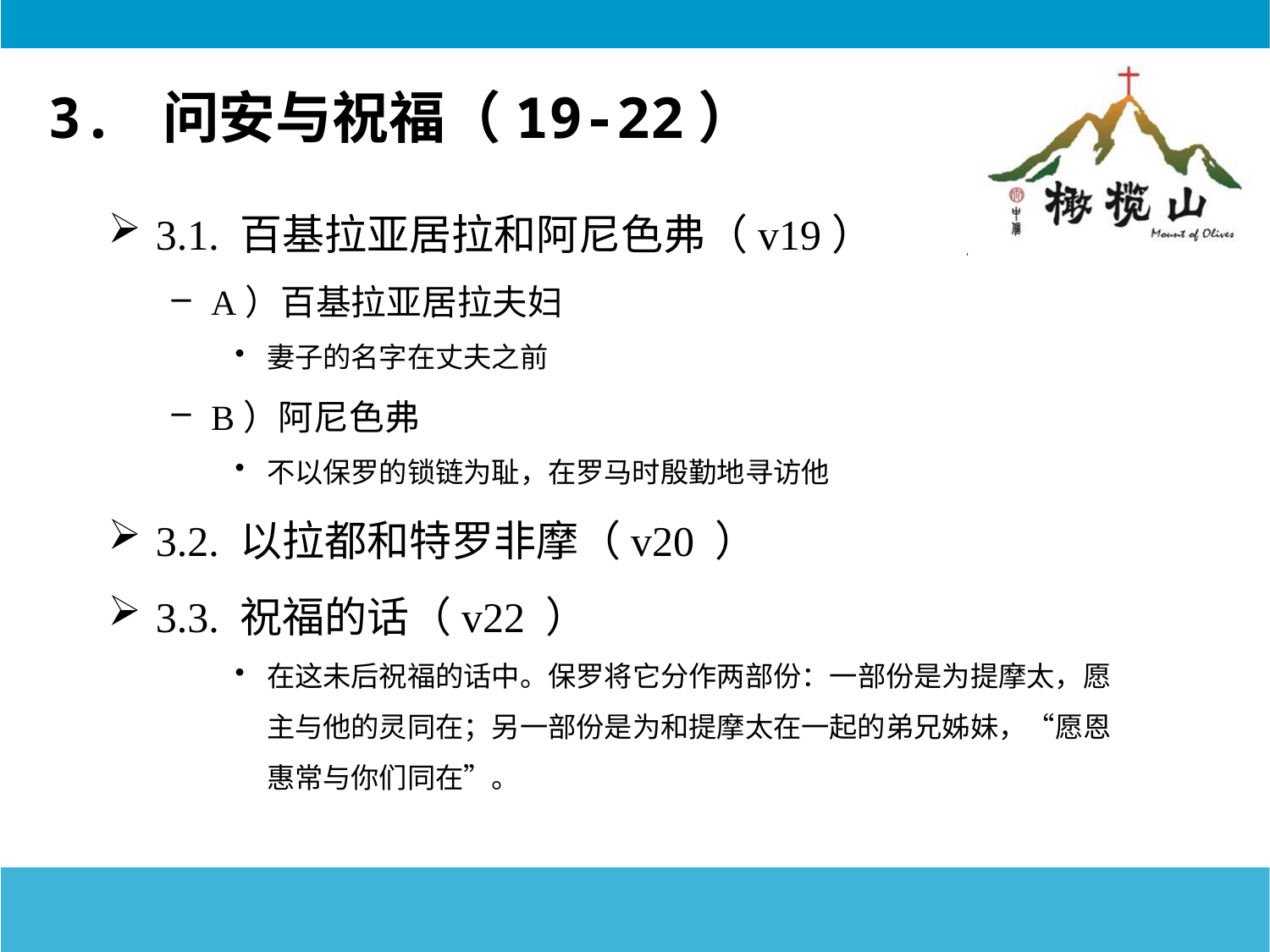

# 3. 问安与祝福（19-22）
3.1. 百基拉亚居拉和阿尼色弗（v19）
A）百基拉亚居拉夫妇
妻子的名字在丈夫之前
B）阿尼色弗
不以保罗的锁链为耻，在罗马时殷勤地寻访他
3.2. 以拉都和特罗非摩（v20 ）
3.3. 祝福的话（v22 ）
在这未后祝福的话中。保罗将它分作两部份：一部份是为提摩太，愿主与他的灵同在；另一部份是为和提摩太在一起的弟兄姊妹，“愿恩惠常与你们同在”。